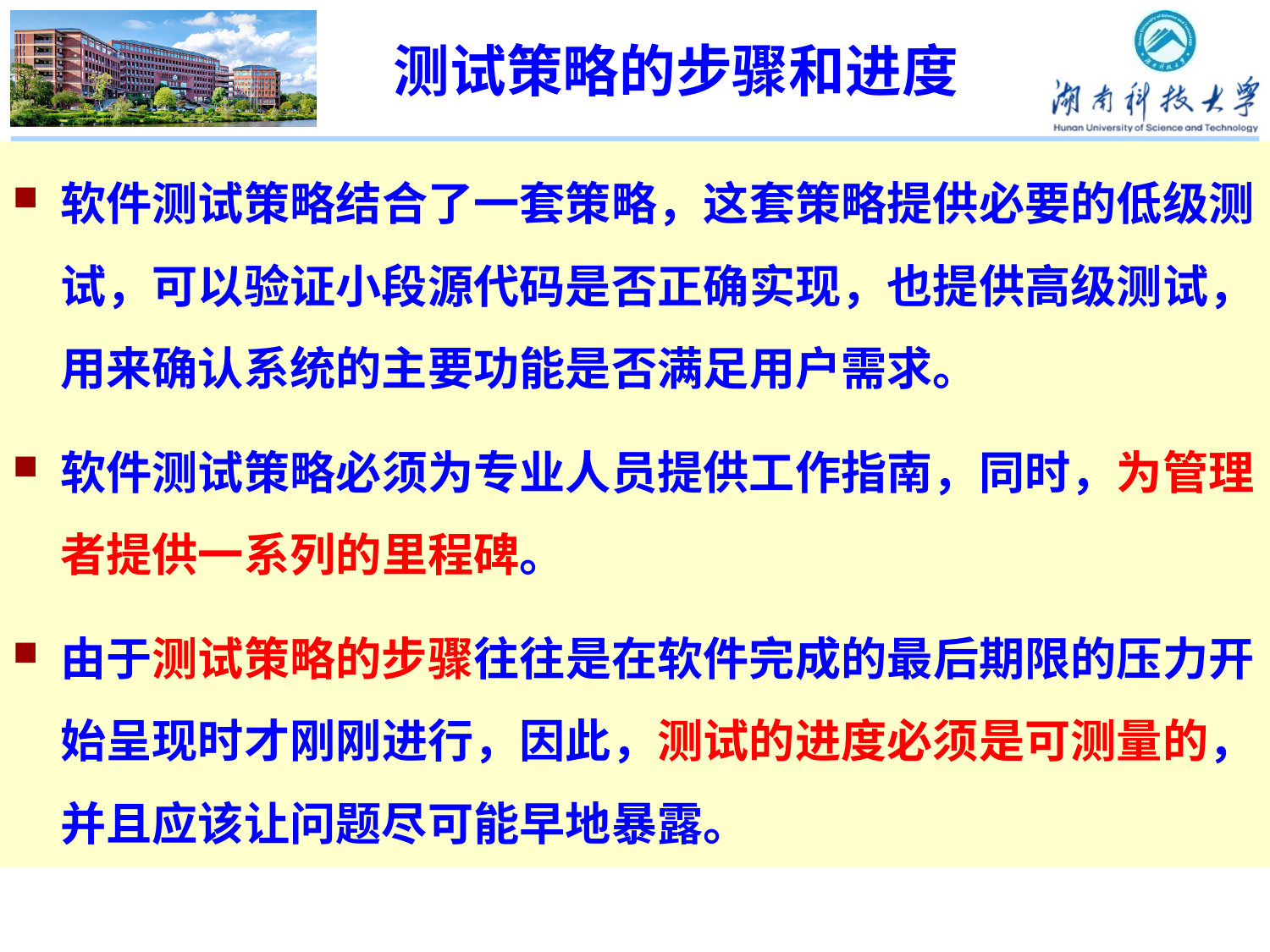

测试策略的步骤和进度
软件测试策略结合了一套策略，这套策略提供必要的低级测试，可以验证小段源代码是否正确实现，也提供高级测试，用来确认系统的主要功能是否满足用户需求。
软件测试策略必须为专业人员提供工作指南，同时，为管理者提供一系列的里程碑。
由于测试策略的步骤往往是在软件完成的最后期限的压力开始呈现时才刚刚进行，因此，测试的进度必须是可测量的，并且应该让问题尽可能早地暴露。
6